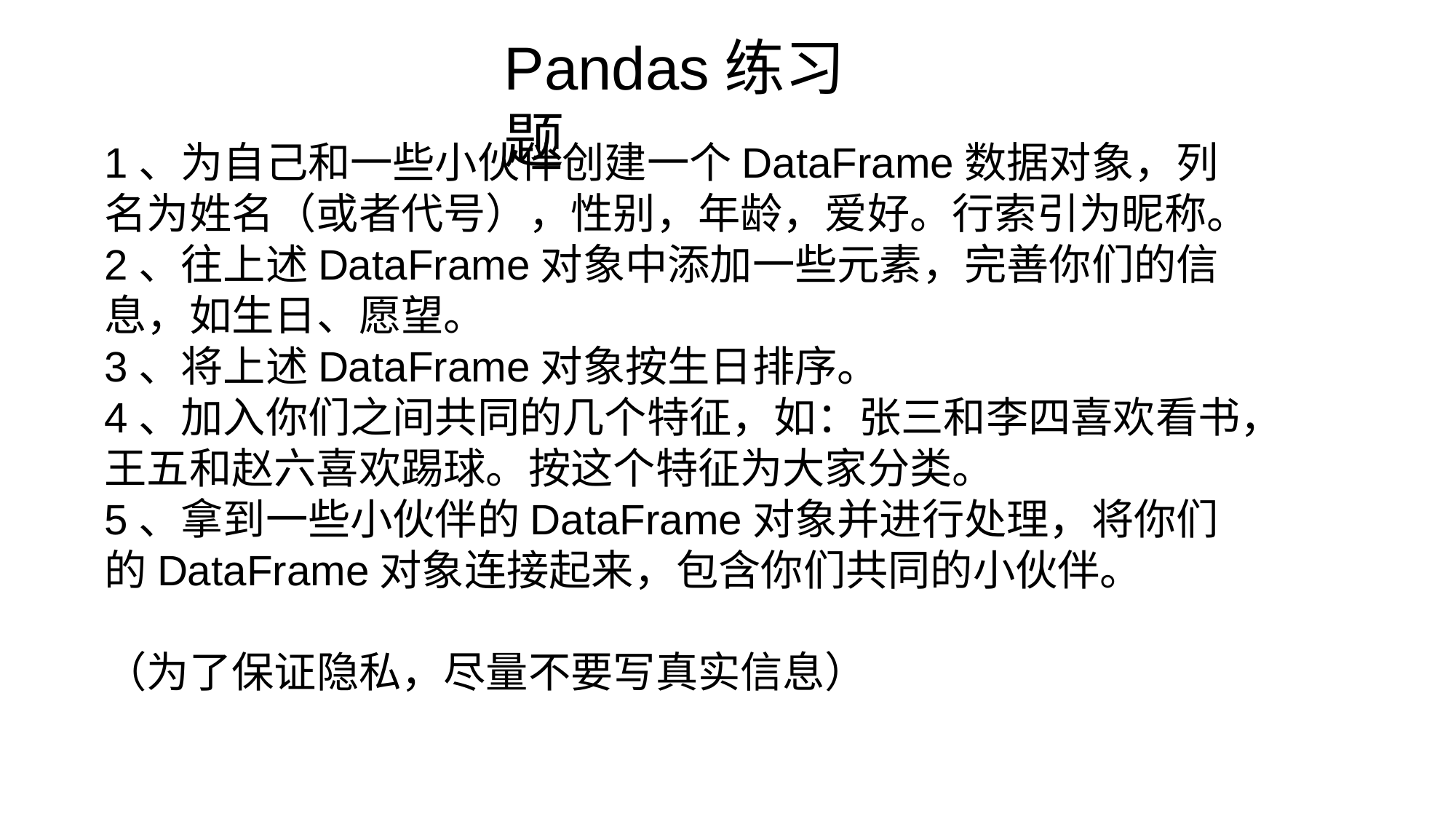

Pandas练习题
1、为自己和一些小伙伴创建一个DataFrame数据对象，列名为姓名（或者代号），性别，年龄，爱好。行索引为昵称。
2、往上述DataFrame对象中添加一些元素，完善你们的信息，如生日、愿望。
3、将上述DataFrame对象按生日排序。
4、加入你们之间共同的几个特征，如：张三和李四喜欢看书，王五和赵六喜欢踢球。按这个特征为大家分类。
5、拿到一些小伙伴的DataFrame对象并进行处理，将你们的DataFrame对象连接起来，包含你们共同的小伙伴。

（为了保证隐私，尽量不要写真实信息）